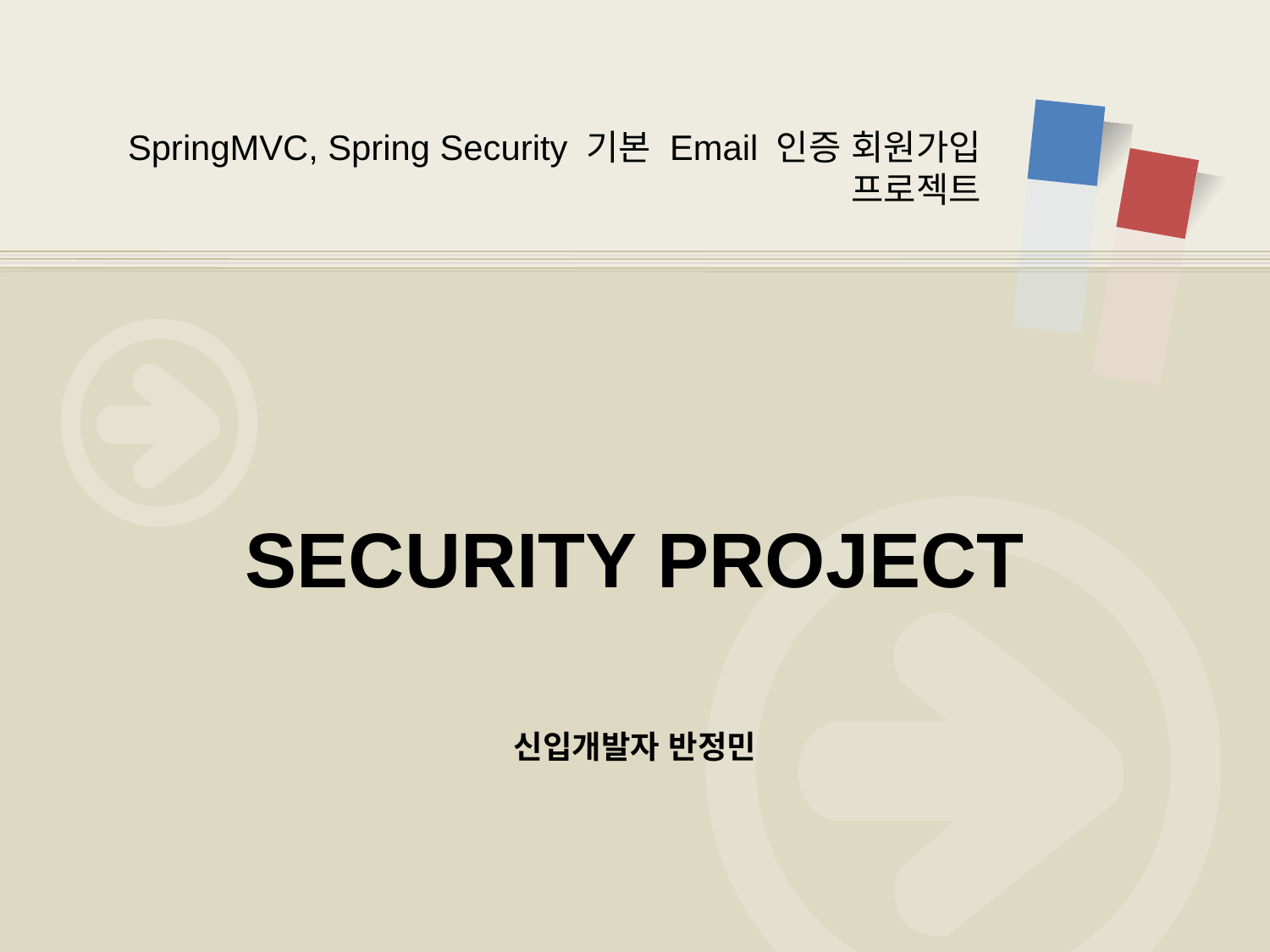

SpringMVC, Spring Security 기본 Email 인증 회원가입 프로젝트
# SECURITY PROJECT
신입개발자 반정민